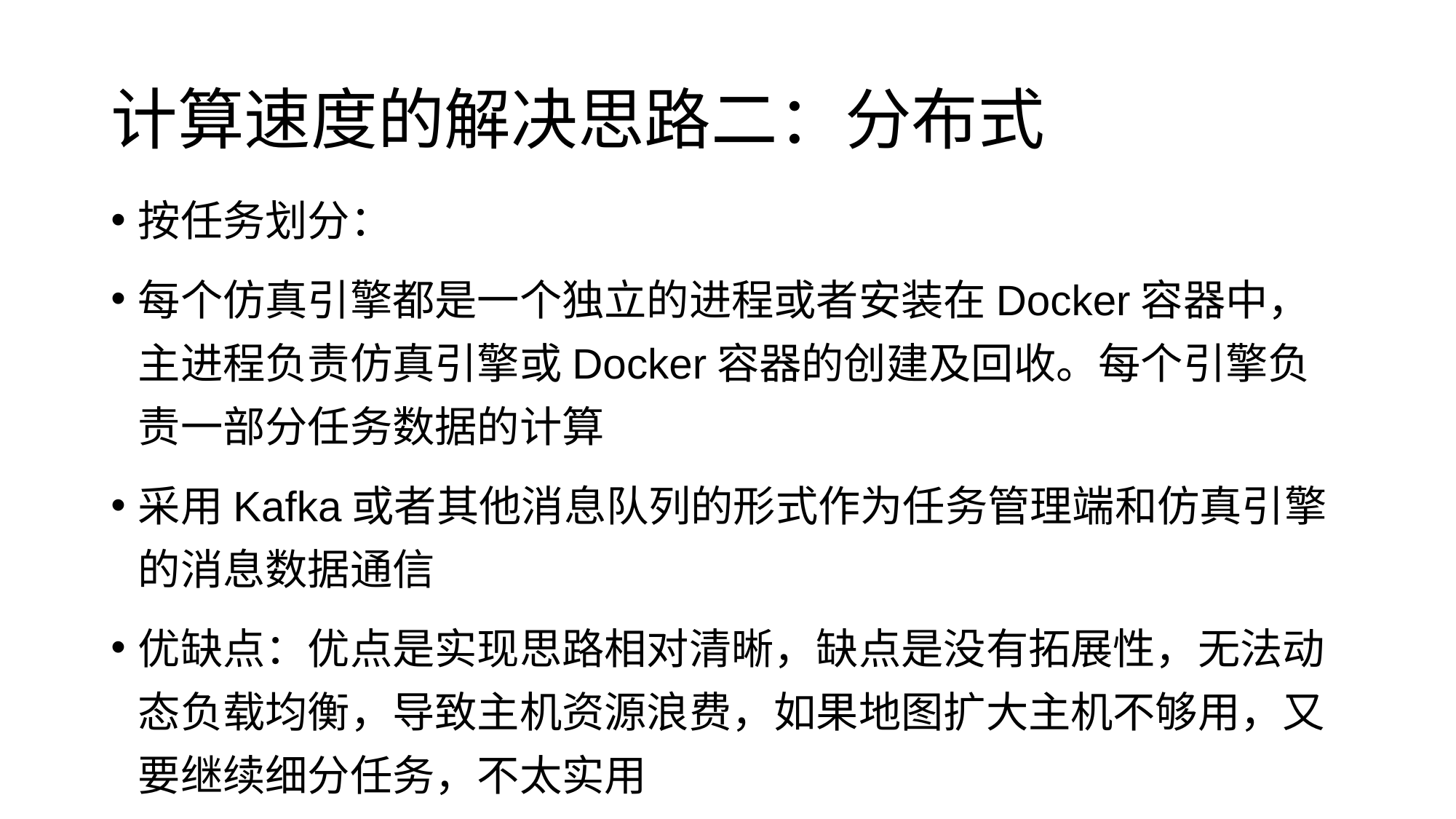

# 计算速度的解决思路二：分布式
按任务划分：
每个仿真引擎都是一个独立的进程或者安装在Docker容器中，主进程负责仿真引擎或Docker容器的创建及回收。每个引擎负责一部分任务数据的计算
采用Kafka或者其他消息队列的形式作为任务管理端和仿真引擎的消息数据通信
优缺点：优点是实现思路相对清晰，缺点是没有拓展性，无法动态负载均衡，导致主机资源浪费，如果地图扩大主机不够用，又要继续细分任务，不太实用